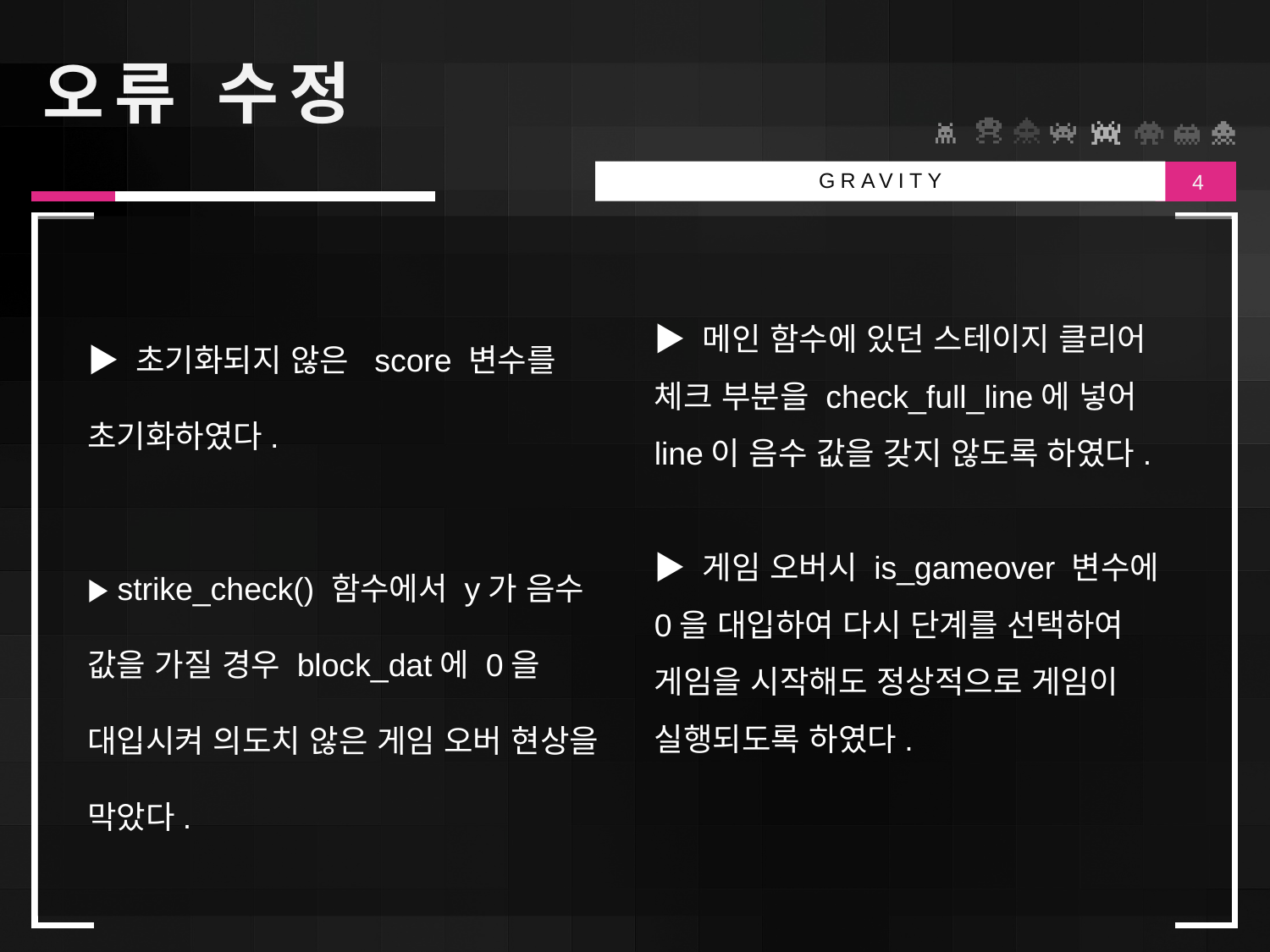

# 오류 수정
GRAVITY
4

▶ 메인 함수에 있던 스테이지 클리어 체크 부분을 check_full_line에 넣어 line이 음수 값을 갖지 않도록 하였다.

▶ 게임 오버시 is_gameover 변수에 0을 대입하여 다시 단계를 선택하여 게임을 시작해도 정상적으로 게임이 실행되도록 하였다.

▶ 초기화되지 않은  score 변수를 초기화하였다.

▶ strike_check() 함수에서 y가 음수 값을 가질 경우 block_dat에 0을 대입시켜 의도치 않은 게임 오버 현상을 막았다.